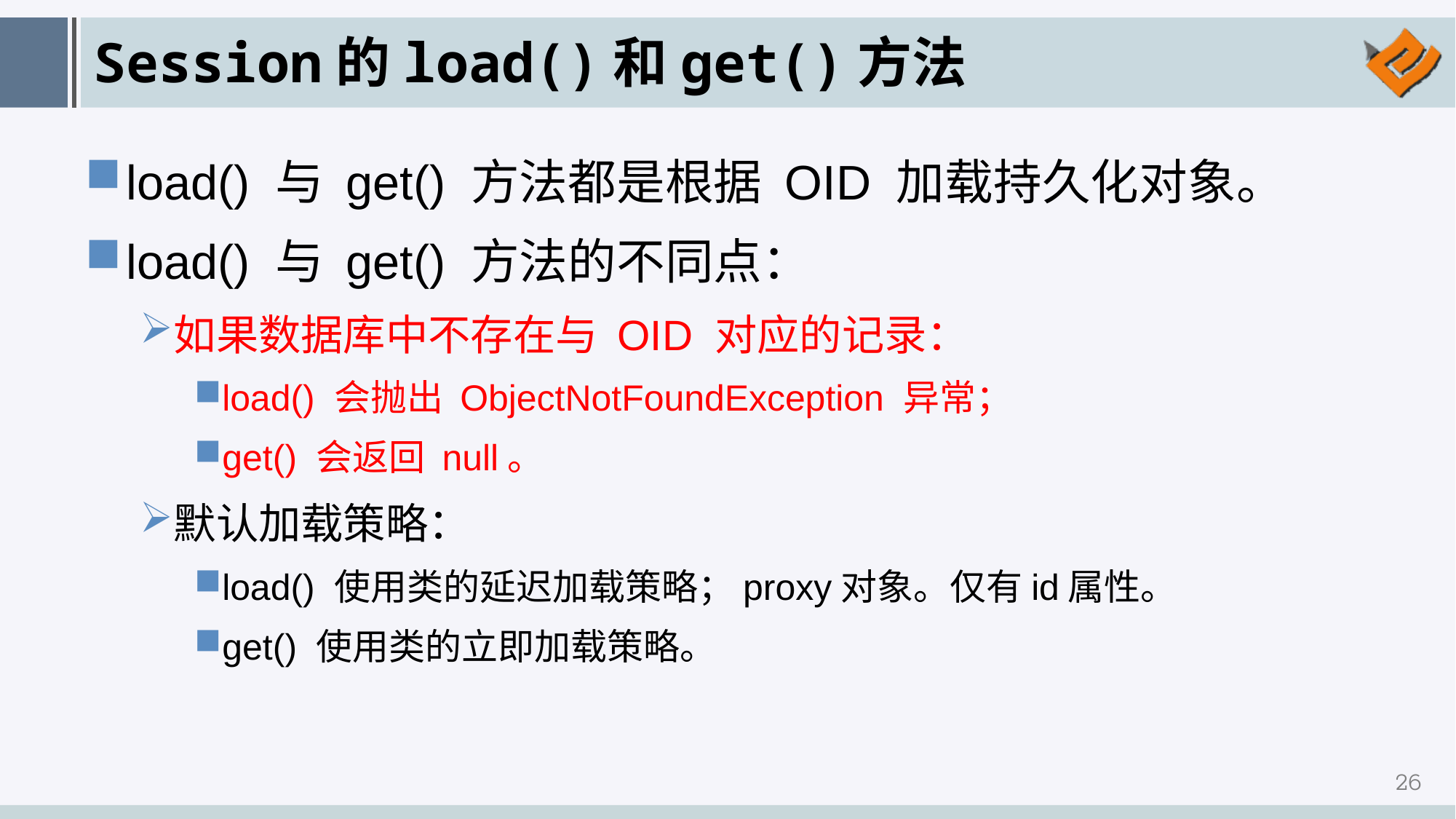

# Session的load()和get()方法
load() 与 get() 方法都是根据 OID 加载持久化对象。
load() 与 get() 方法的不同点：
如果数据库中不存在与 OID 对应的记录：
load() 会抛出 ObjectNotFoundException 异常；
get() 会返回 null。
默认加载策略：
load() 使用类的延迟加载策略；proxy对象。仅有id属性。
get() 使用类的立即加载策略。